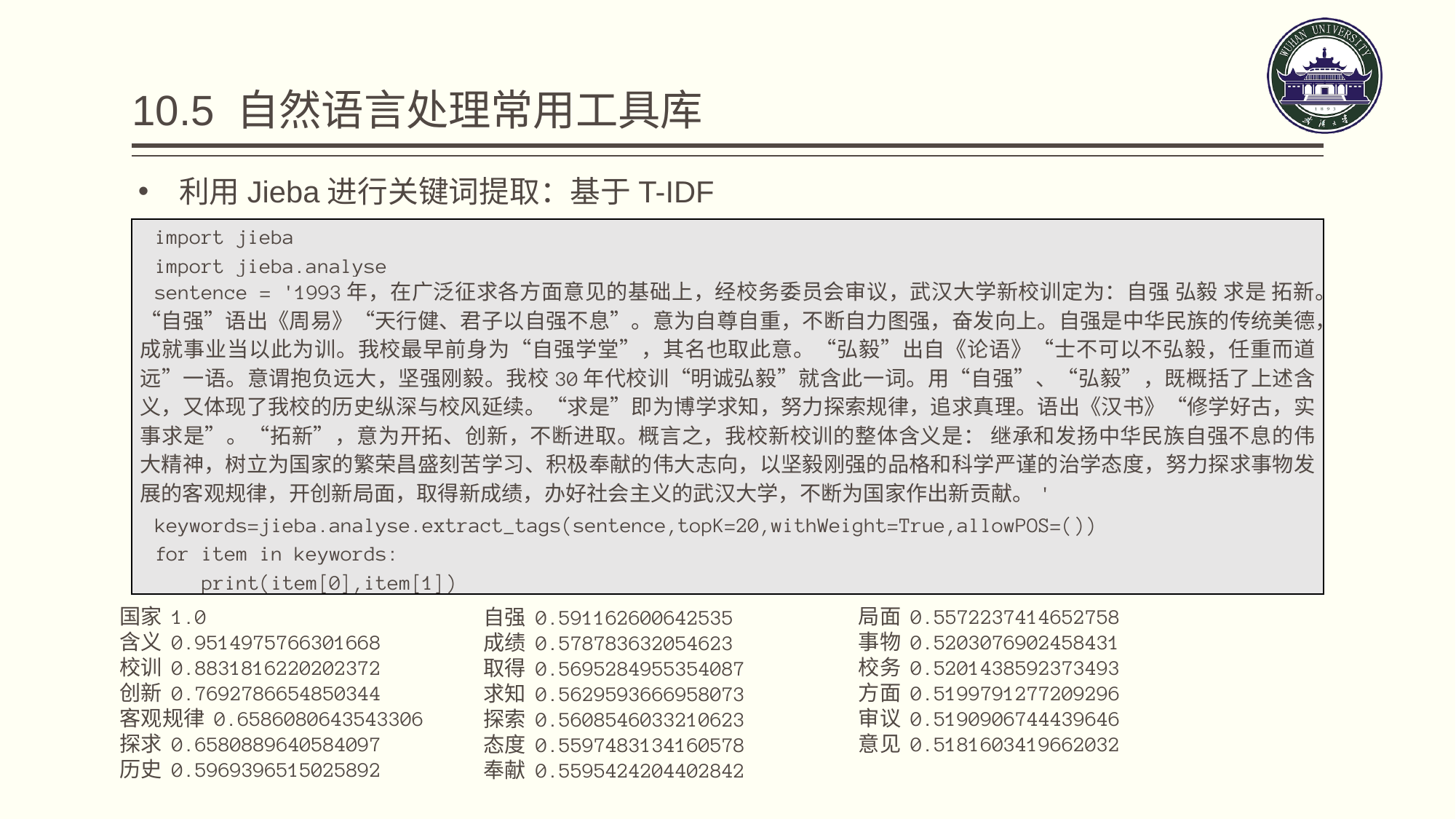

# 10.5 自然语言处理常用工具库
利用Jieba进行关键词提取：基于T-IDF
| import jieba |
| --- |
| import jieba.analyse |
| sentence = '1993年，在广泛征求各方面意见的基础上，经校务委员会审议，武汉大学新校训定为：自强 弘毅 求是 拓新。“自强”语出《周易》“天行健、君子以自强不息”。意为自尊自重，不断自力图强，奋发向上。自强是中华民族的传统美德，成就事业当以此为训。我校最早前身为“自强学堂”，其名也取此意。“弘毅”出自《论语》“士不可以不弘毅，任重而道远”一语。意谓抱负远大，坚强刚毅。我校30年代校训“明诚弘毅”就含此一词。用“自强”、“弘毅”，既概括了上述含义，又体现了我校的历史纵深与校风延续。“求是”即为博学求知，努力探索规律，追求真理。语出《汉书》“修学好古，实事求是”。“拓新”，意为开拓、创新，不断进取。概言之，我校新校训的整体含义是： 继承和发扬中华民族自强不息的伟大精神，树立为国家的繁荣昌盛刻苦学习、积极奉献的伟大志向，以坚毅刚强的品格和科学严谨的治学态度，努力探求事物发展的客观规律，开创新局面，取得新成绩，办好社会主义的武汉大学，不断为国家作出新贡献。' |
| keywords=jieba.analyse.extract\_tags(sentence,topK=20,withWeight=True,allowPOS=()) |
| for item in keywords: |
| print(item[0],item[1]) |
国家 1.0
含义 0.9514975766301668
校训 0.8831816220202372
创新 0.7692786654850344
客观规律 0.6586080643543306
探求 0.6580889640584097
历史 0.5969396515025892

局面 0.5572237414652758
事物 0.5203076902458431
校务 0.5201438592373493
方面 0.5199791277209296
审议 0.5190906744439646
意见 0.5181603419662032
自强 0.591162600642535
成绩 0.578783632054623
取得 0.5695284955354087
求知 0.5629593666958073
探索 0.5608546033210623
态度 0.5597483134160578
奉献 0.5595424204402842